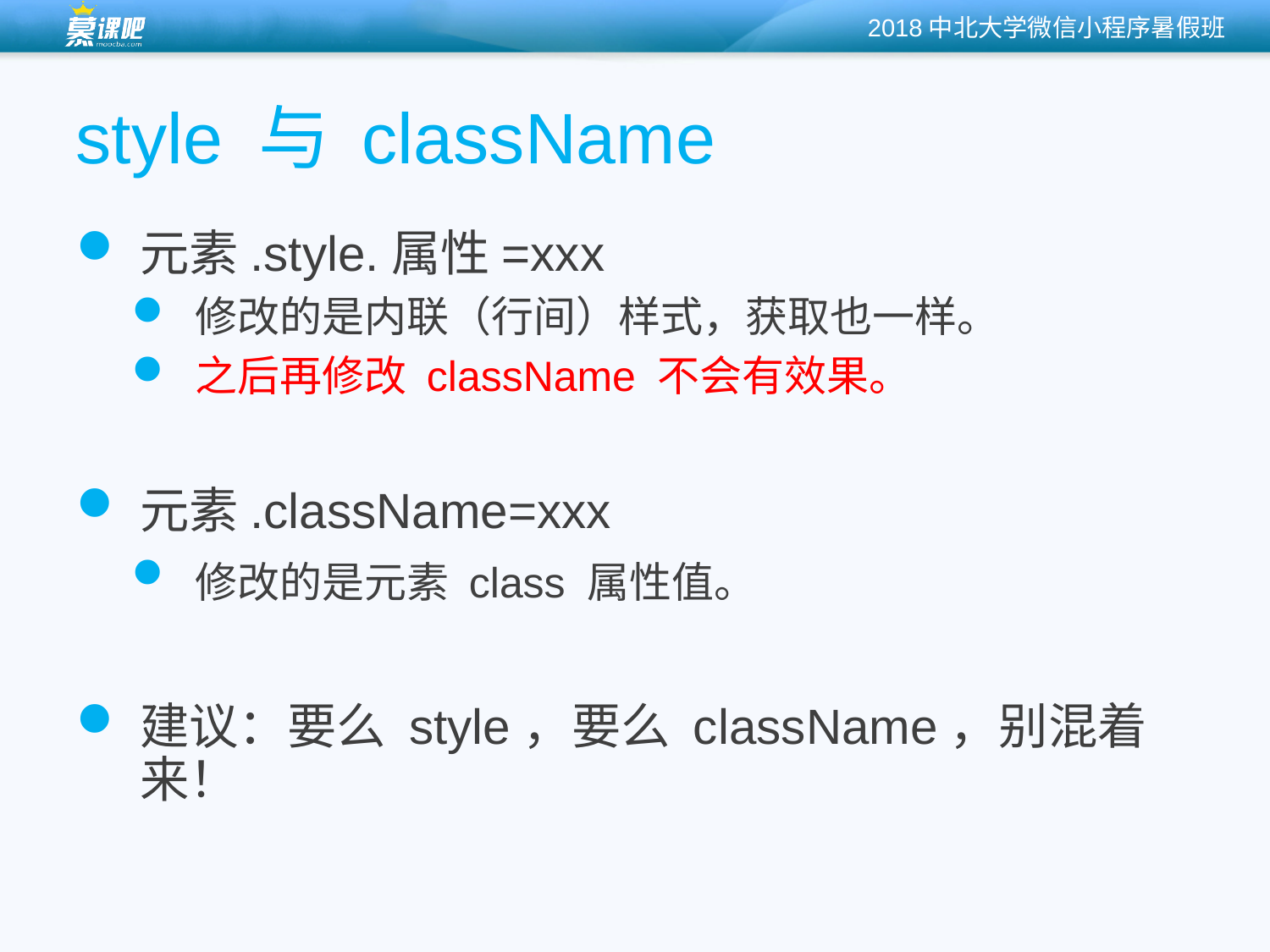

# style 与 className
元素.style.属性=xxx
修改的是内联（行间）样式，获取也一样。
之后再修改 className 不会有效果。

元素.className=xxx
修改的是元素 class 属性值。

建议：要么 style，要么 className，别混着来！